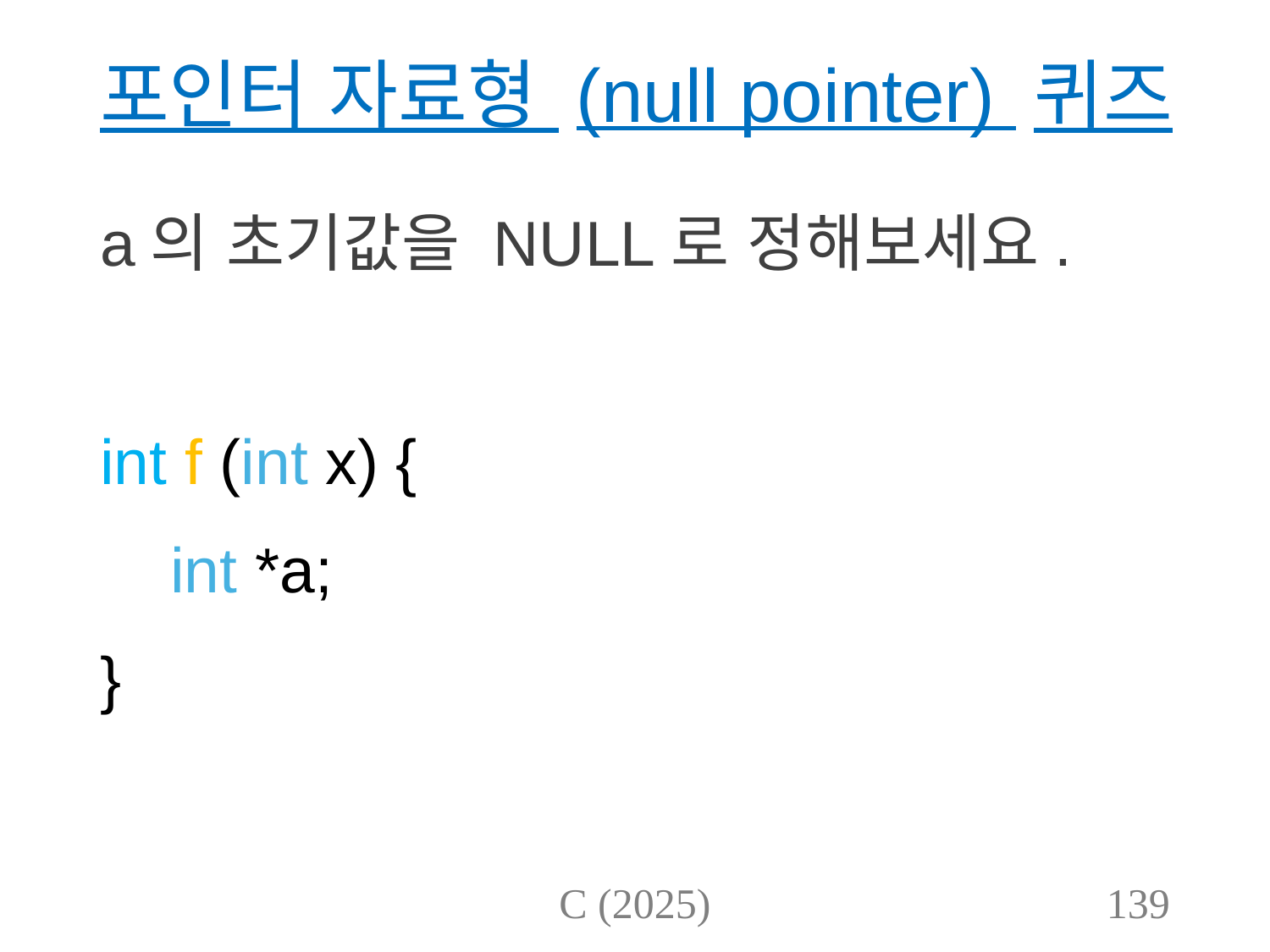

# 포인터 자료형 (null pointer) 퀴즈
a의 초기값을 NULL로 정해보세요.

int f (int x) {
    int *a;
}
C (2025)
139